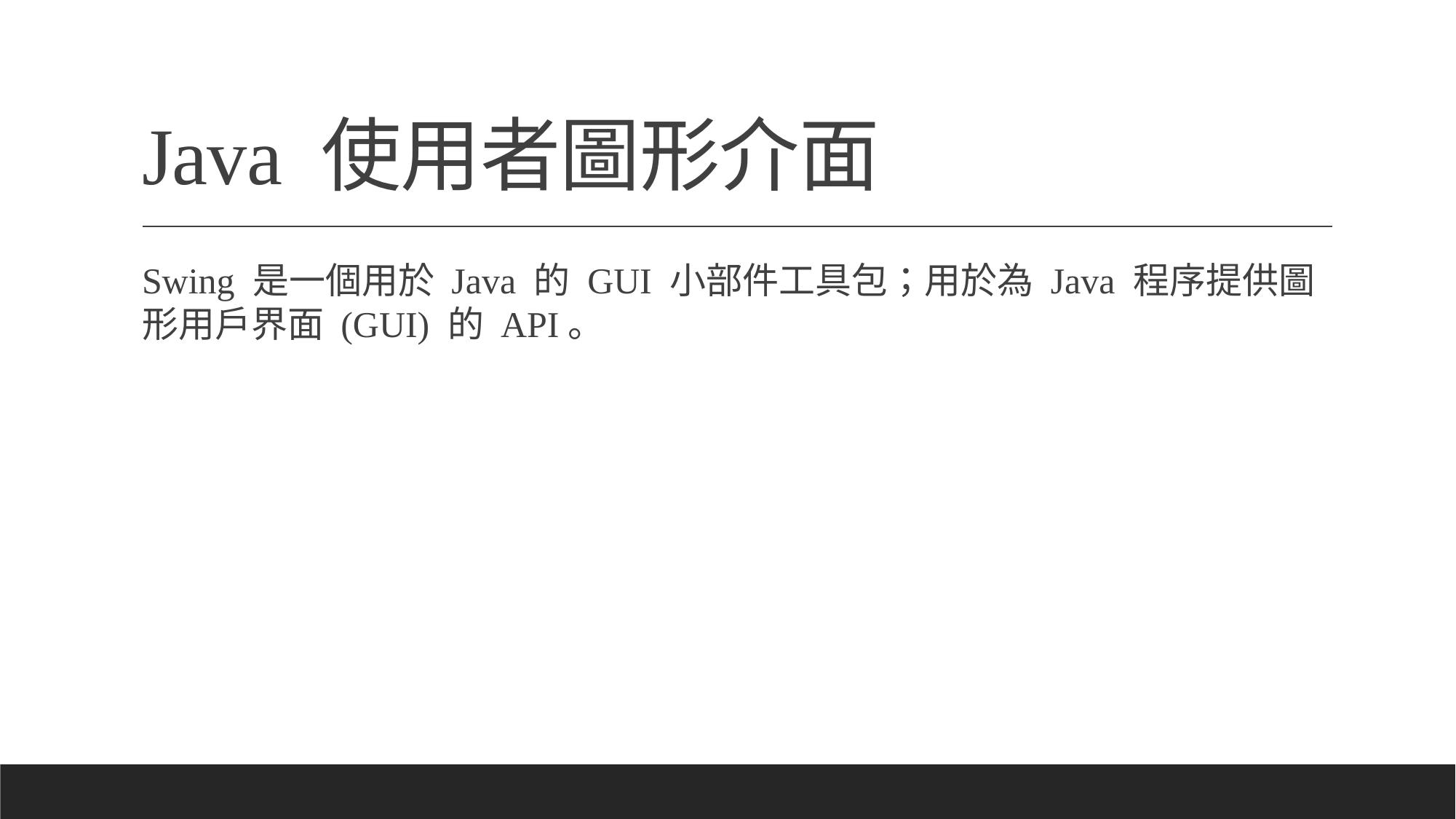

# Java 使用者圖形介面
Swing 是一個用於 Java 的 GUI 小部件工具包；用於為 Java 程序提供圖形用戶界面 (GUI) 的 API。